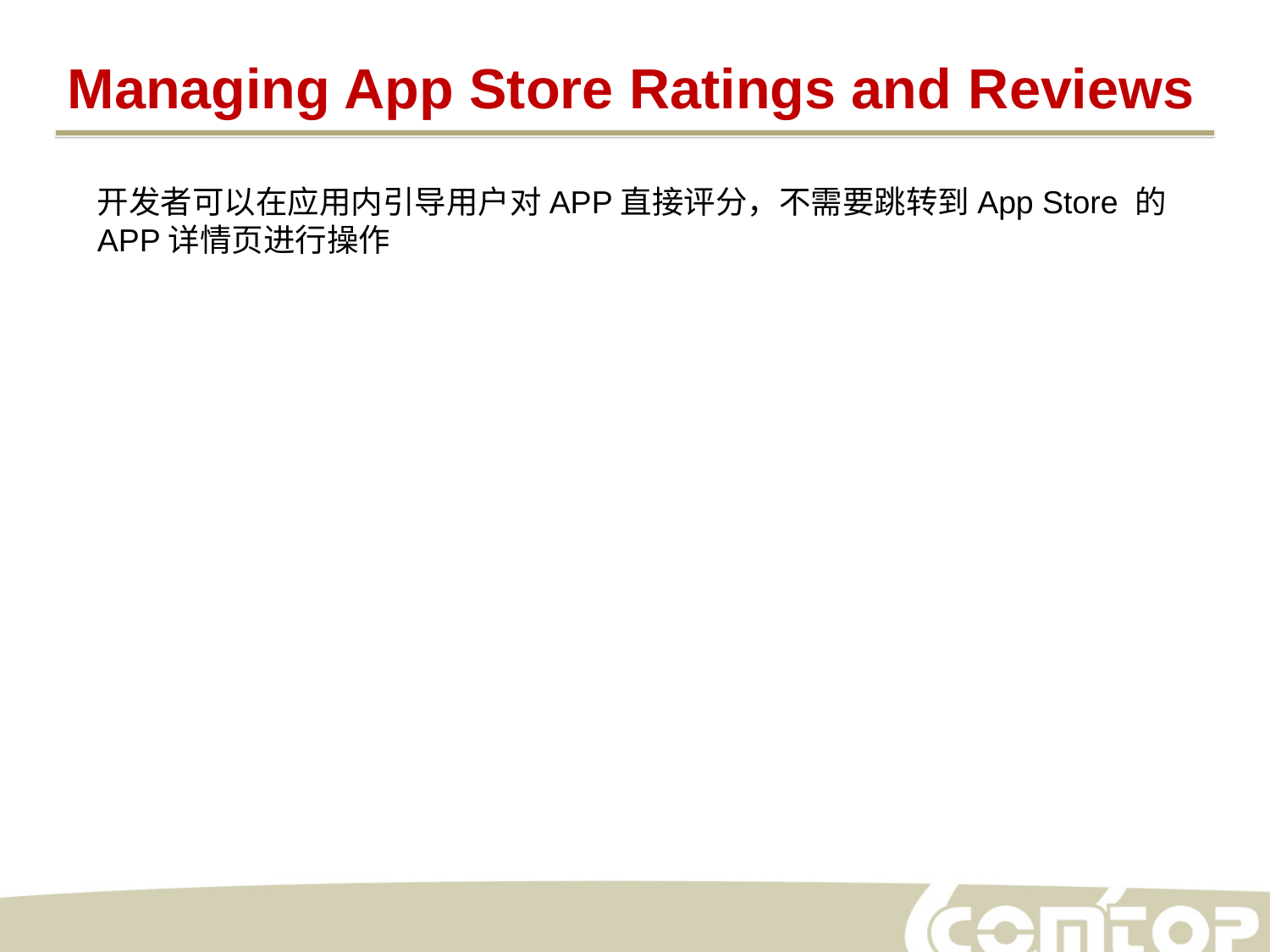

Managing App Store Ratings and Reviews

开发者可以在应用内引导用户对APP直接评分，不需要跳转到App Store 的APP详情页进行操作